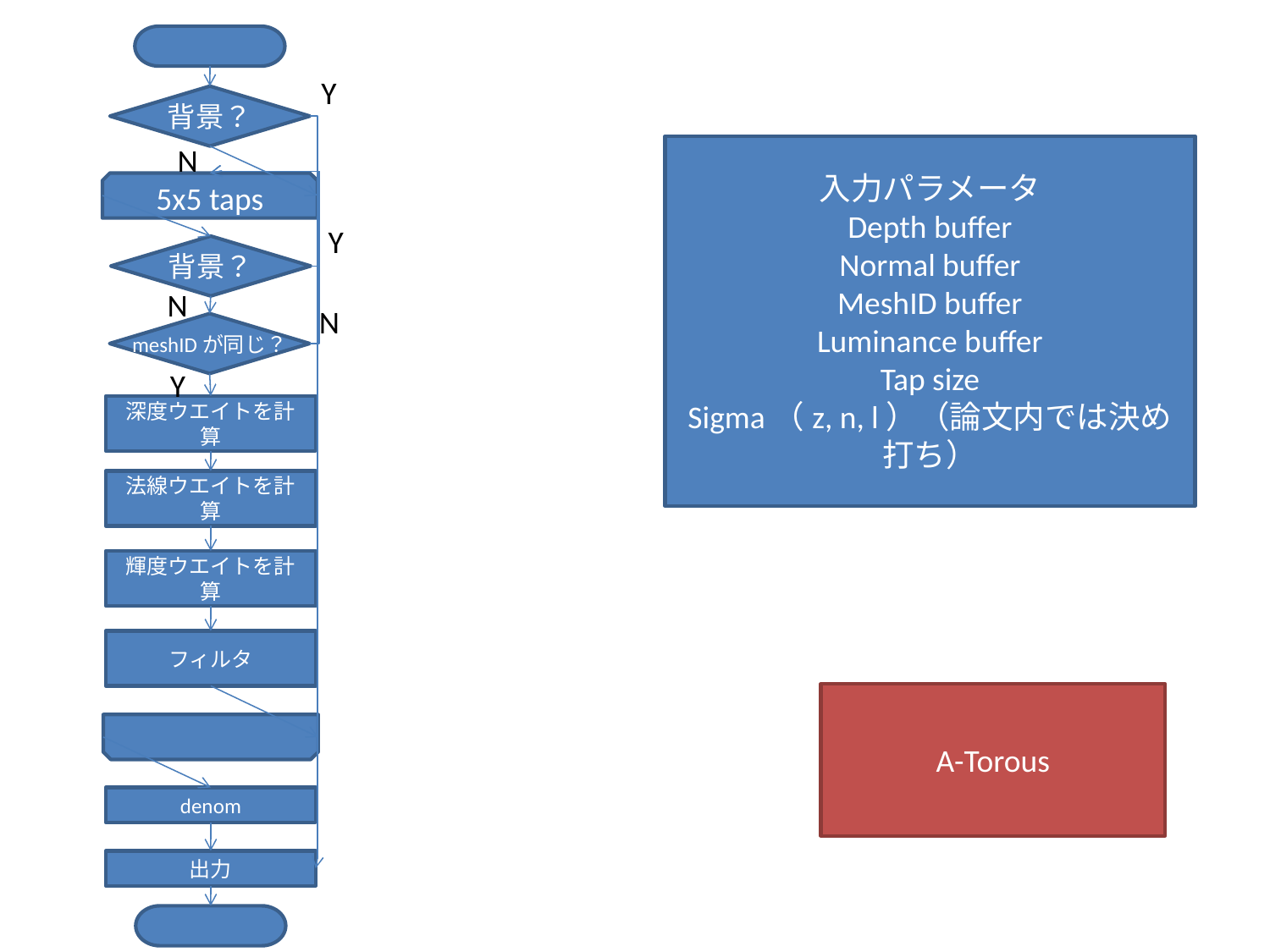

Y
背景？
N
入力パラメータ
Depth buffer
Normal buffer
MeshID buffer
Luminance buffer
Tap size
Sigma（z, n, l）（論文内では決め打ち）
5x5 taps
Y
背景？
N
N
meshIDが同じ？
Y
深度ウエイトを計算
法線ウエイトを計算
輝度ウエイトを計算
フィルタ
A-Torous

denom
出力